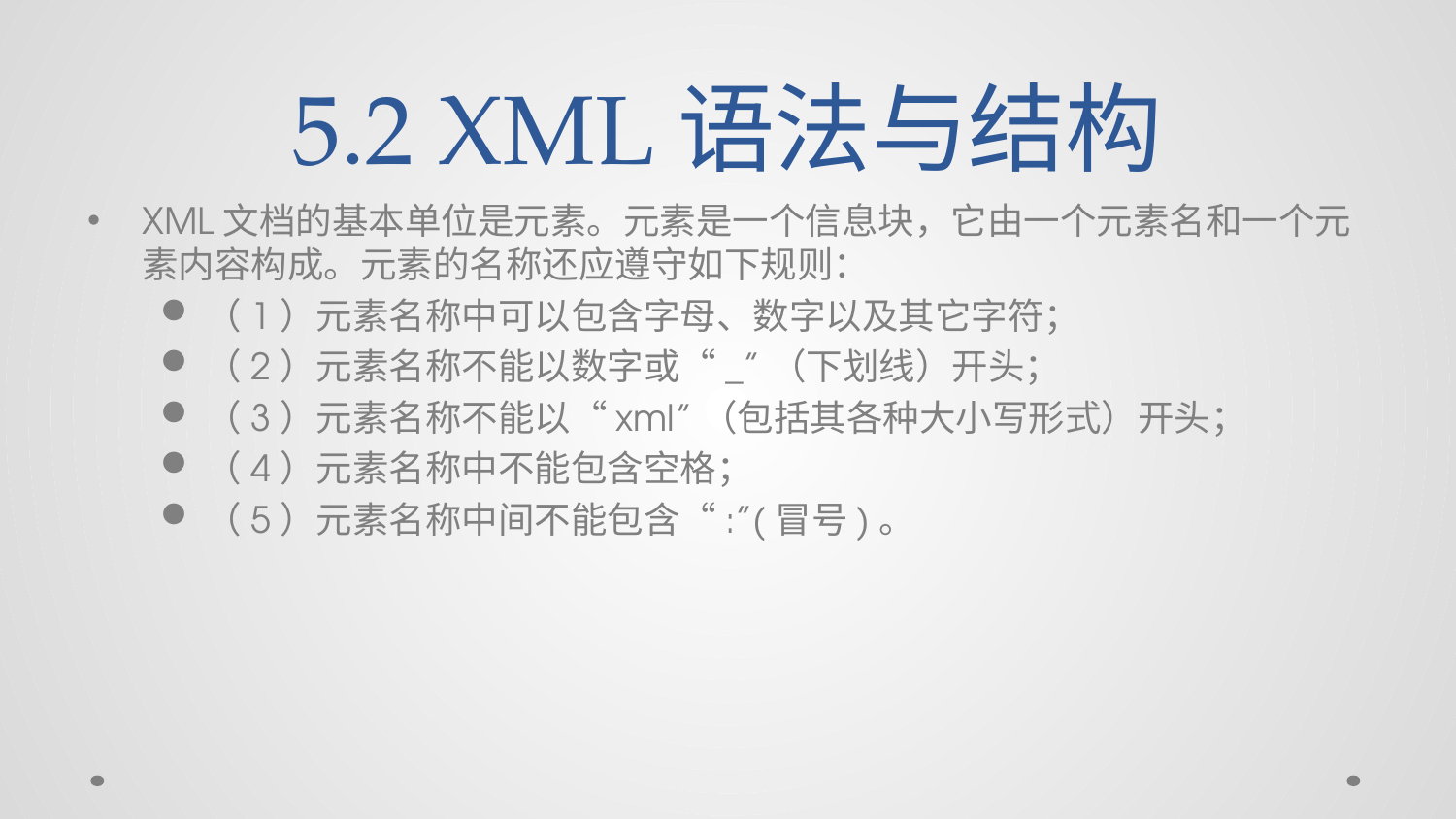

# 5.2 XML语法与结构
XML文档的基本单位是元素。元素是一个信息块，它由一个元素名和一个元素内容构成。元素的名称还应遵守如下规则：
（1）元素名称中可以包含字母、数字以及其它字符；
（2）元素名称不能以数字或“_”（下划线）开头；
（3）元素名称不能以“xml”（包括其各种大小写形式）开头；
（4）元素名称中不能包含空格；
（5）元素名称中间不能包含“:”(冒号)。